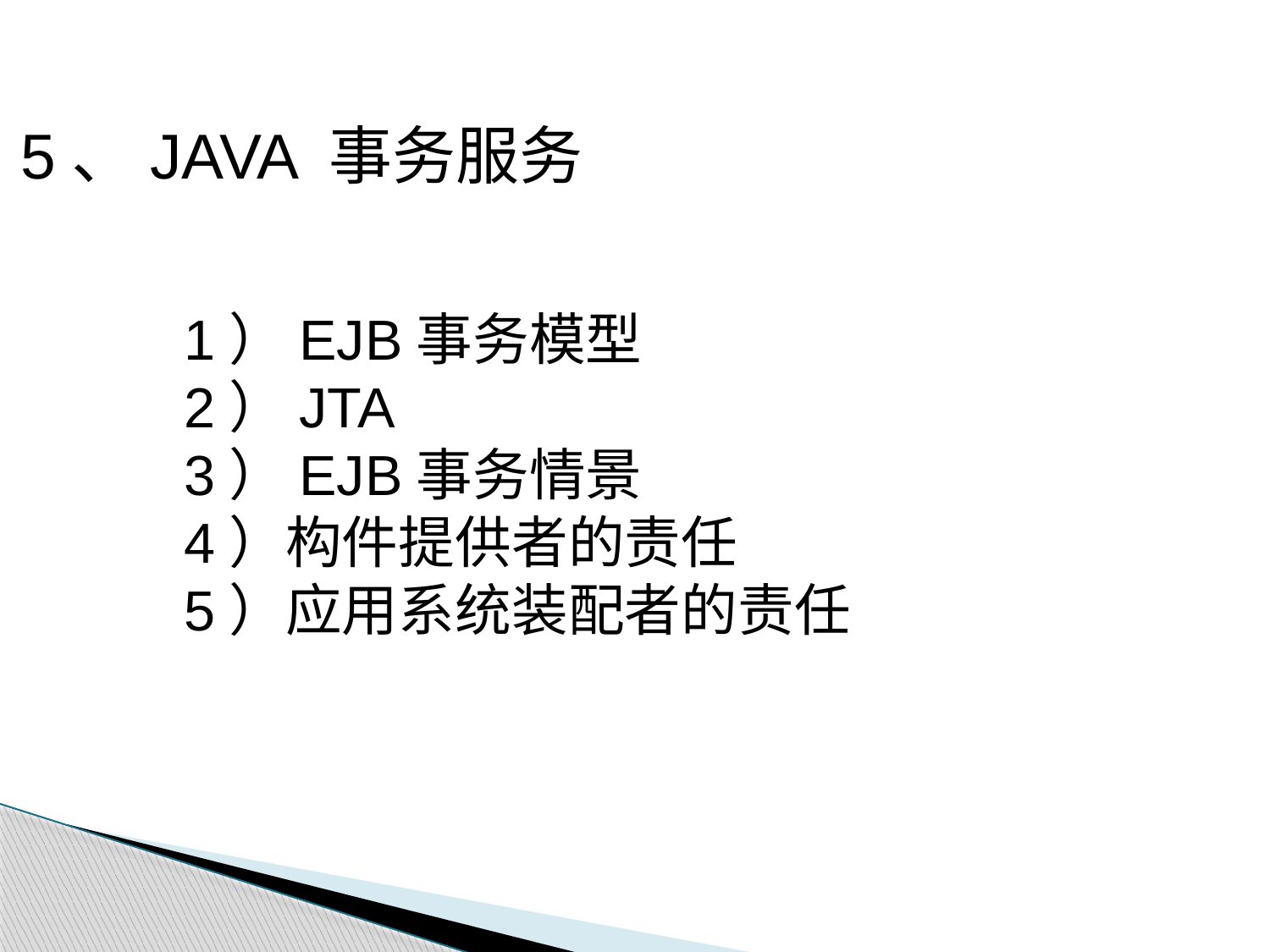

5、JAVA 事务服务
1）EJB事务模型
2）JTA
3）EJB事务情景
4）构件提供者的责任
5）应用系统装配者的责任